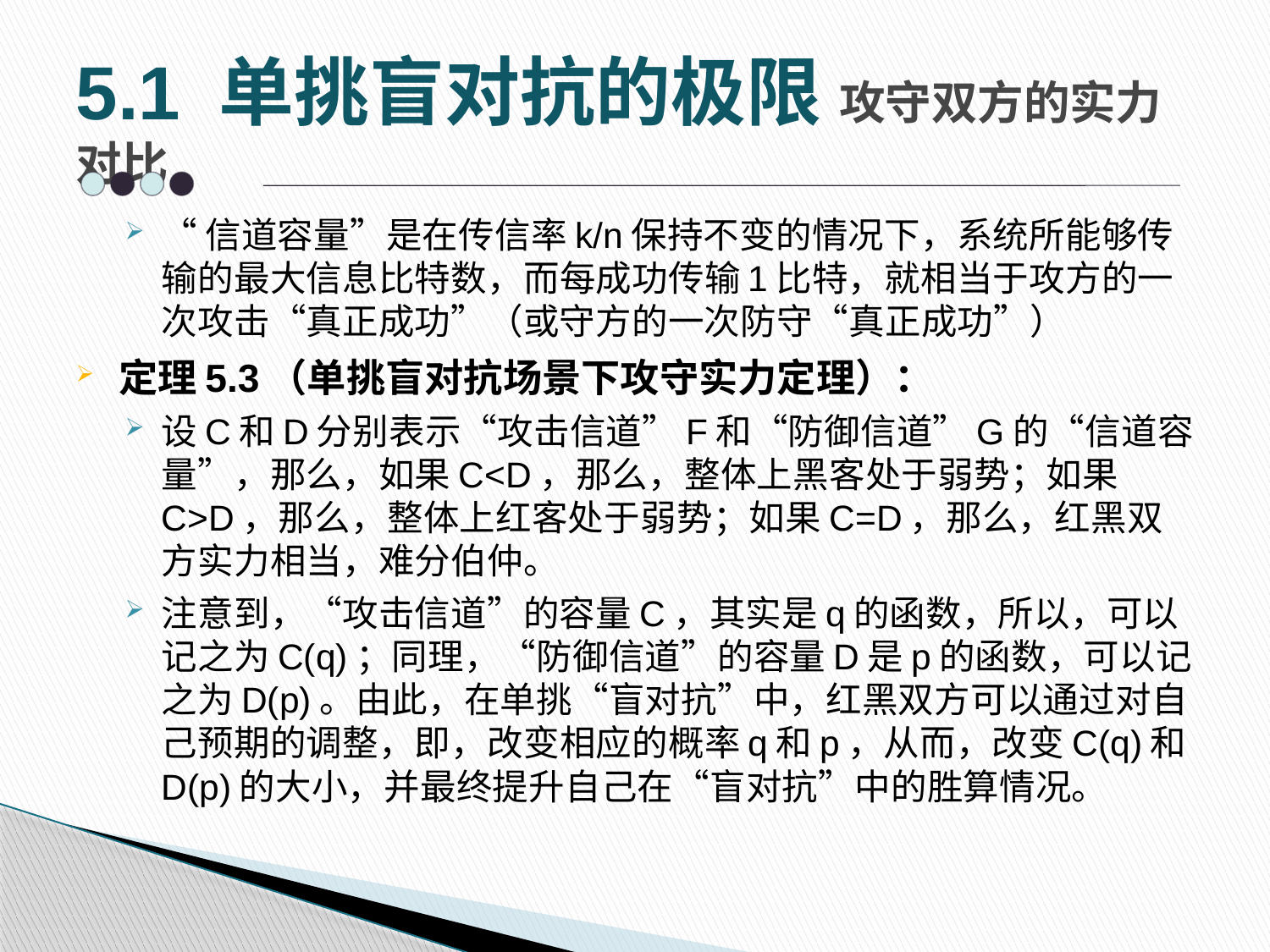

# 5.1 单挑盲对抗的极限 攻守双方的实力对比

“信道容量”是在传信率k/n保持不变的情况下，系统所能够传输的最大信息比特数，而每成功传输1比特，就相当于攻方的一次攻击“真正成功”（或守方的一次防守“真正成功”）
定理5.3（单挑盲对抗场景下攻守实力定理）：
设C和D分别表示“攻击信道”F和“防御信道”G的“信道容量”，那么，如果C<D，那么，整体上黑客处于弱势；如果C>D，那么，整体上红客处于弱势；如果C=D，那么，红黑双方实力相当，难分伯仲。
注意到，“攻击信道”的容量C，其实是q的函数，所以，可以记之为C(q)；同理，“防御信道”的容量D是p的函数，可以记之为D(p)。由此，在单挑“盲对抗”中，红黑双方可以通过对自己预期的调整，即，改变相应的概率q和p，从而，改变C(q)和D(p)的大小，并最终提升自己在“盲对抗”中的胜算情况。